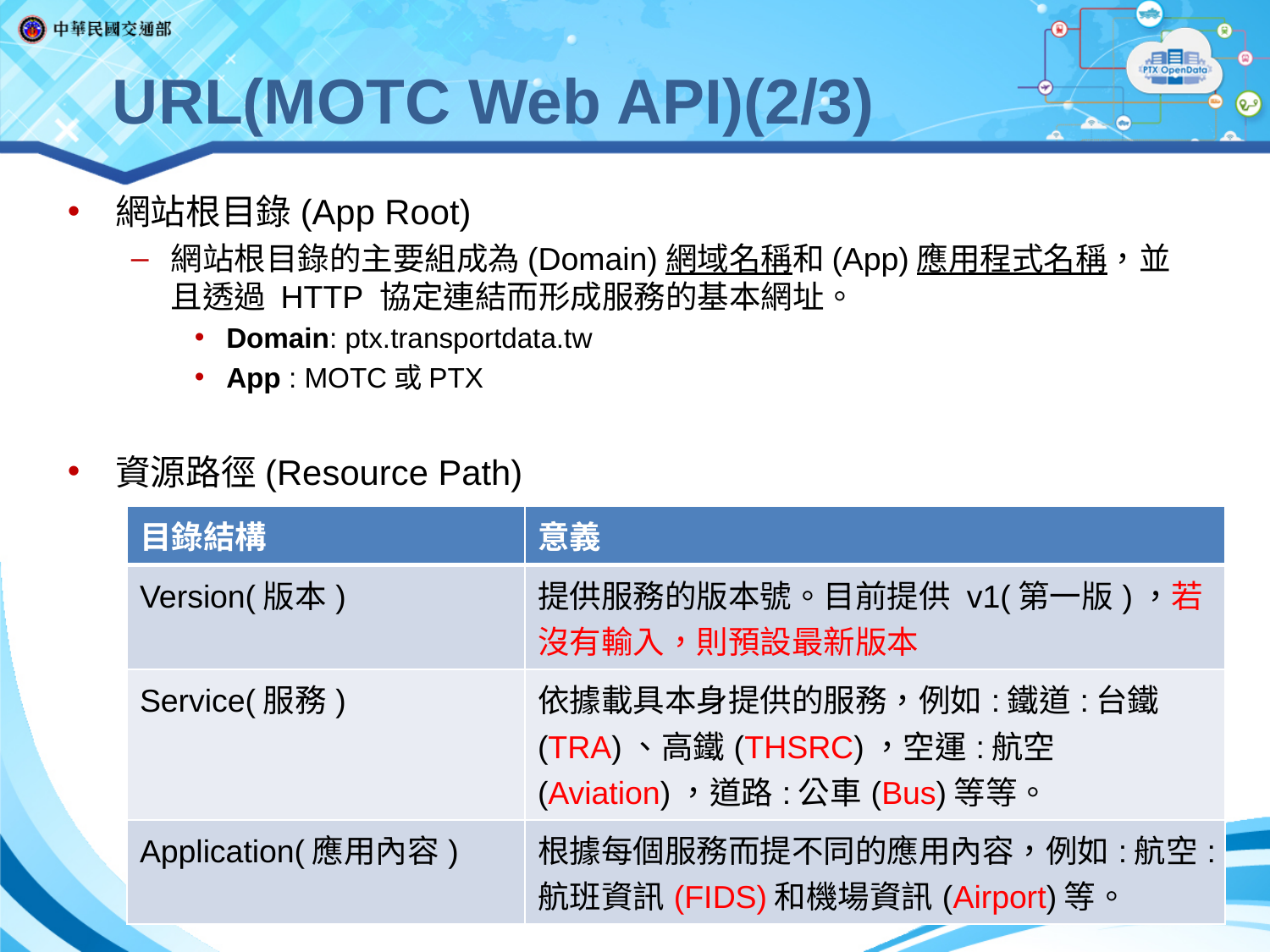

URL(MOTC Web API)(2/3)
網站根目錄(App Root)
網站根目錄的主要組成為(Domain)網域名稱和(App)應用程式名稱，並且透過 HTTP 協定連結而形成服務的基本網址。
Domain: ptx.transportdata.tw
App : MOTC或PTX

資源路徑(Resource Path)

| 目錄結構 | 意義 |
| --- | --- |
| Version(版本) | 提供服務的版本號。目前提供 v1(第一版)，若沒有輸入，則預設最新版本 |
| Service(服務) | 依據載具本身提供的服務，例如:鐵道:台鐵(TRA)、高鐵(THSRC)，空運:航空(Aviation)，道路:公車(Bus)等等。 |
| Application(應用內容) | 根據每個服務而提不同的應用內容，例如:航空:航班資訊(FIDS)和機場資訊(Airport)等。 |
10